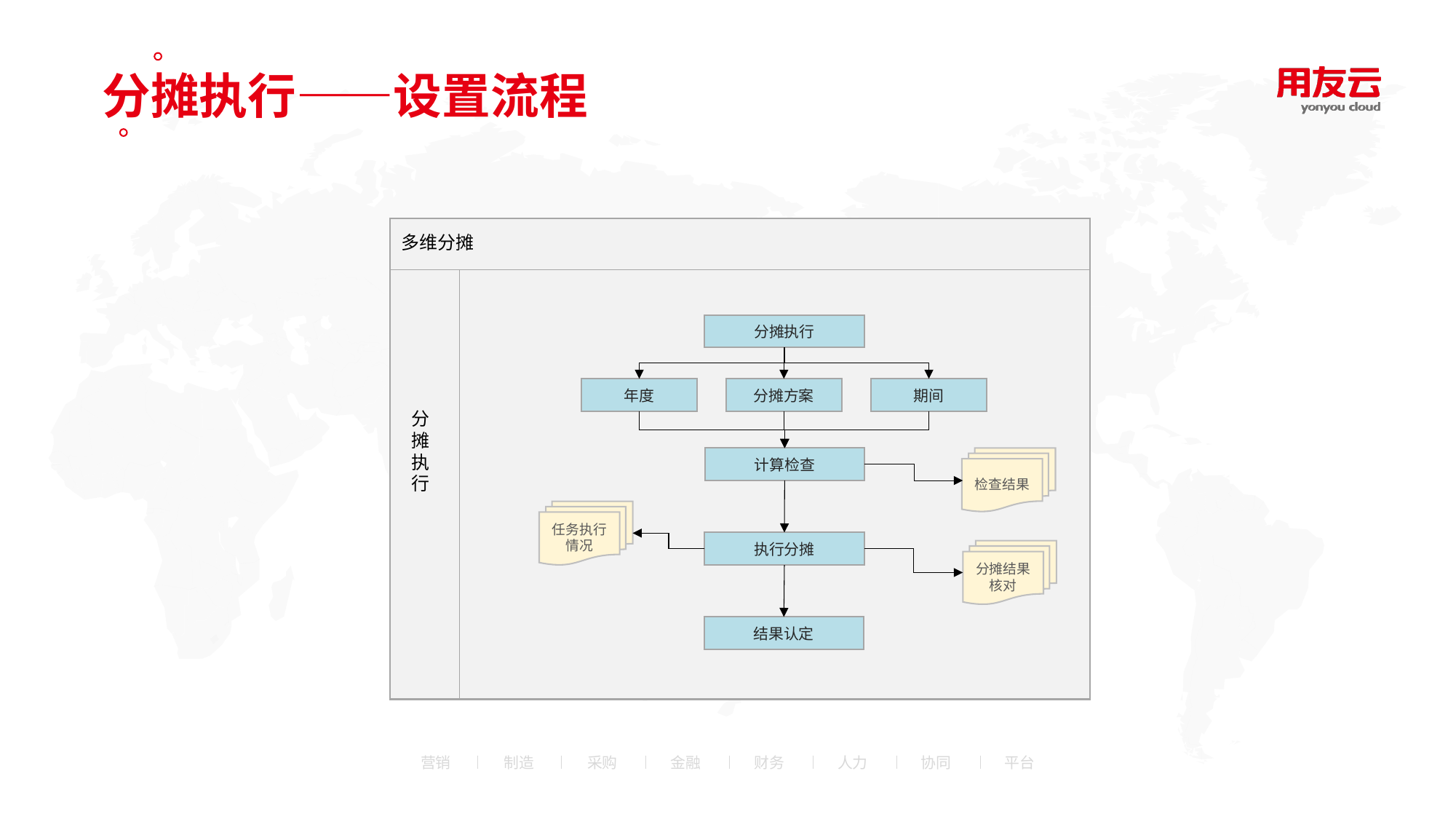

分摊执行——设置流程

多维分摊
分摊执行
期间
年度
分摊方案
分摊执行
检查结果
计算检查
任务执行情况
执行分摊
分摊结果核对
结果认定